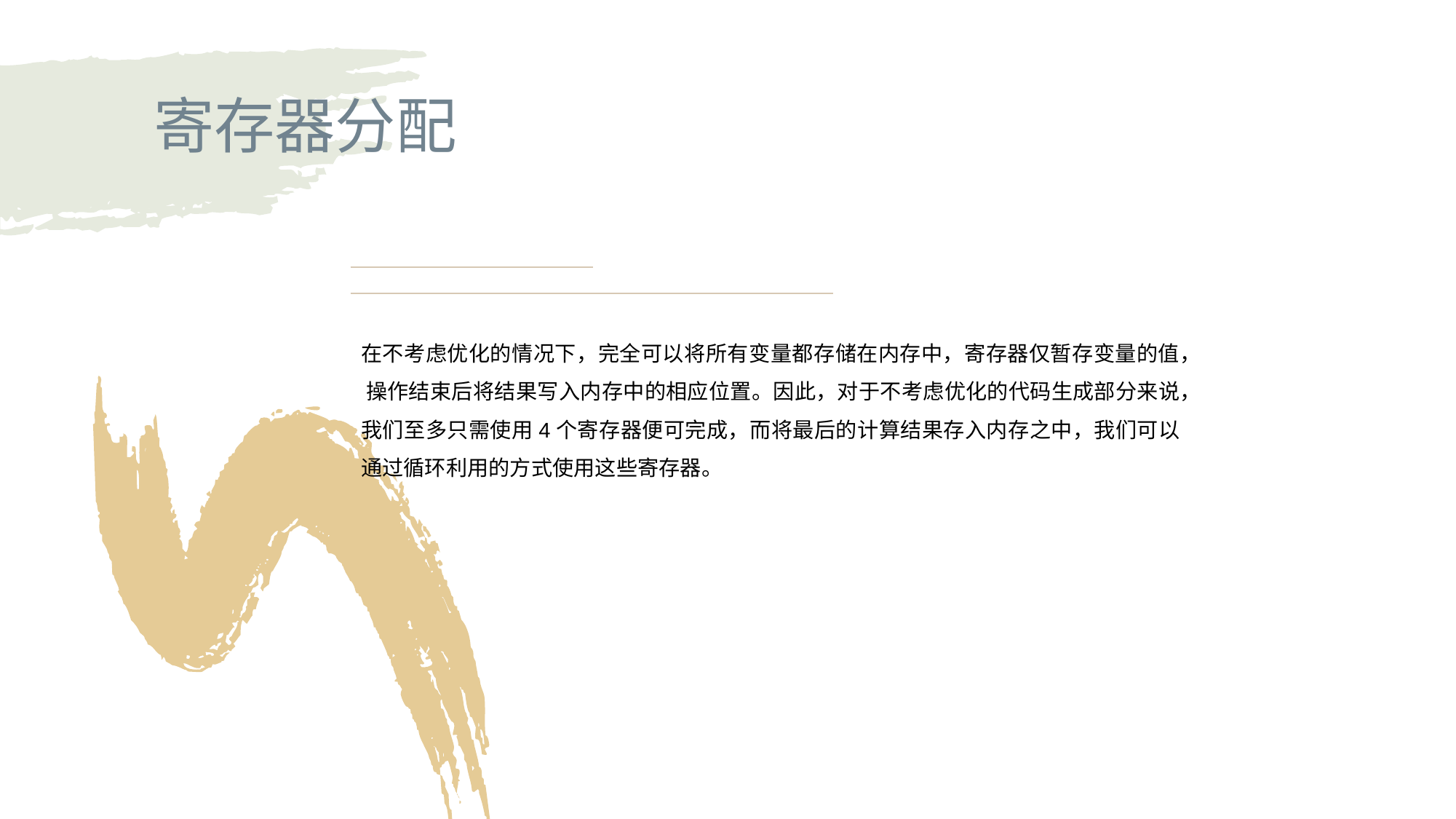

寄存器分配
在不考虑优化的情况下，完全可以将所有变量都存储在内存中，寄存器仅暂存变量的值， 操作结束后将结果写入内存中的相应位置。因此，对于不考虑优化的代码生成部分来说，我们至多只需使用4个寄存器便可完成，而将最后的计算结果存入内存之中，我们可以通过循环利用的方式使用这些寄存器。